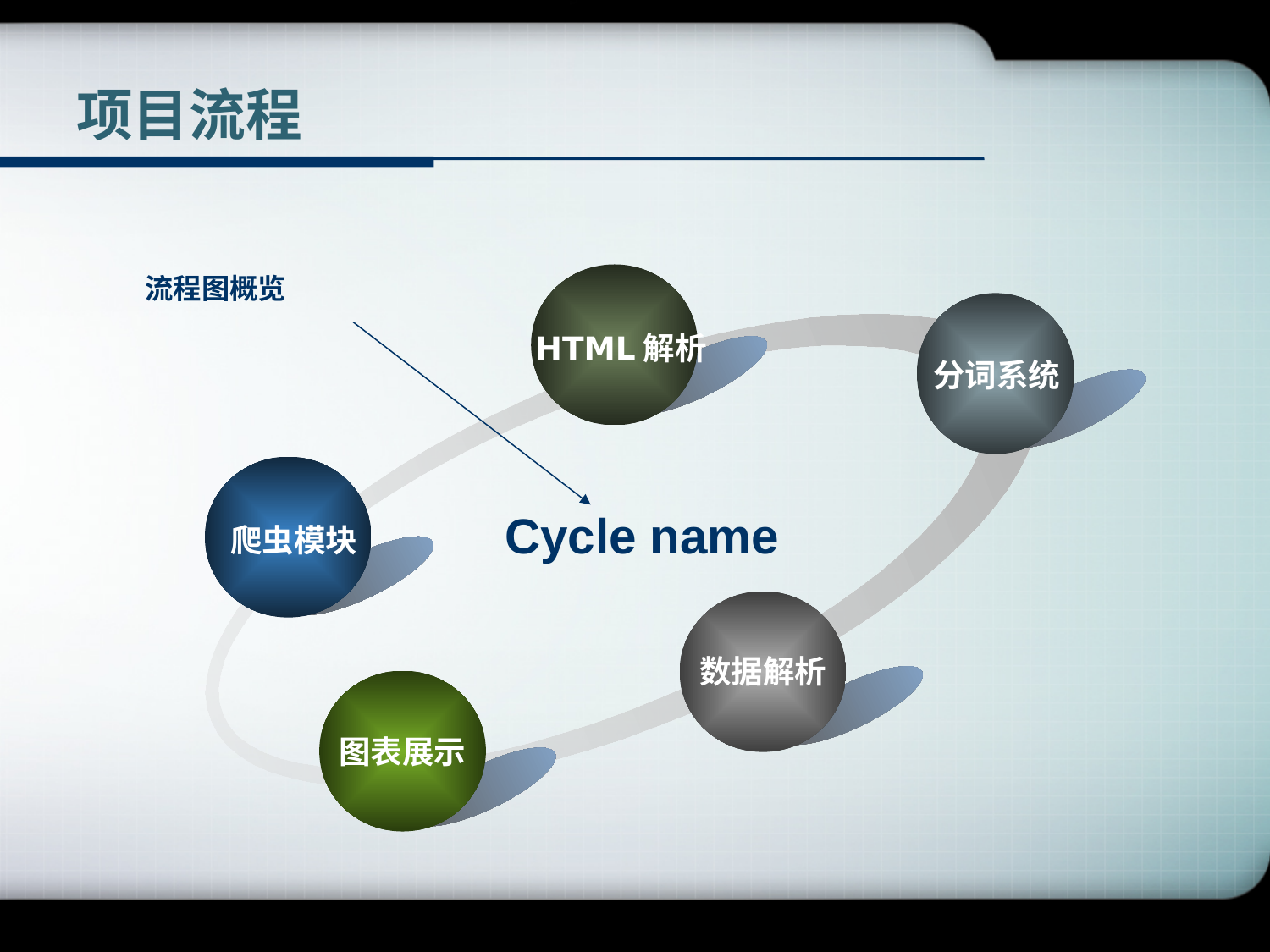

# 项目流程
流程图概览

HTML解析

Cycle name
爬虫模块

图表展示

分词系统
数据解析